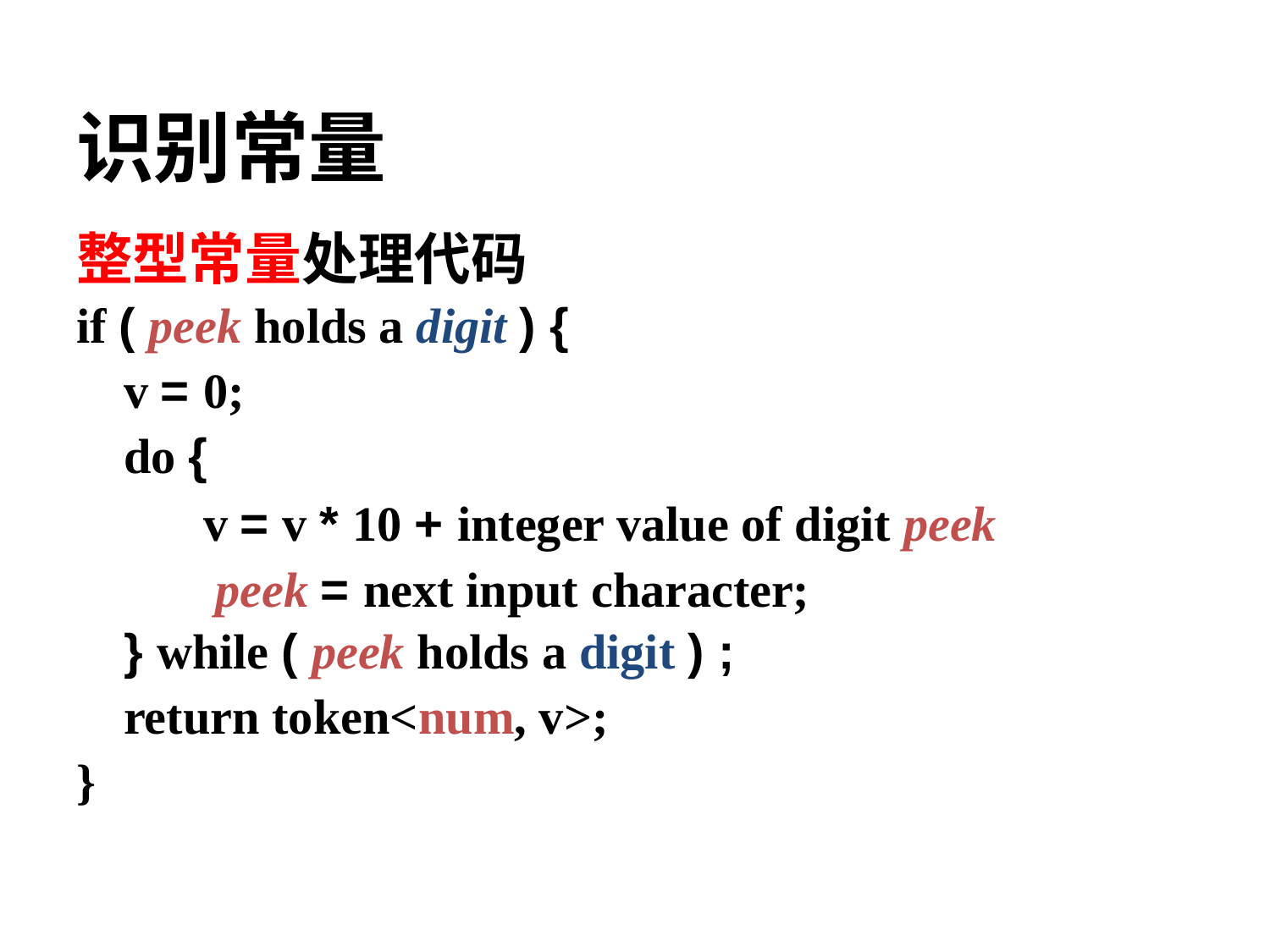

# 识别常量
整型常量处理代码
if ( peek holds a digit ) {
v = 0;
do {
v = v * 10 + integer value of digit peek  peek = next input character;
} while ( peek holds a digit ) ;
return token<num, v>;
}